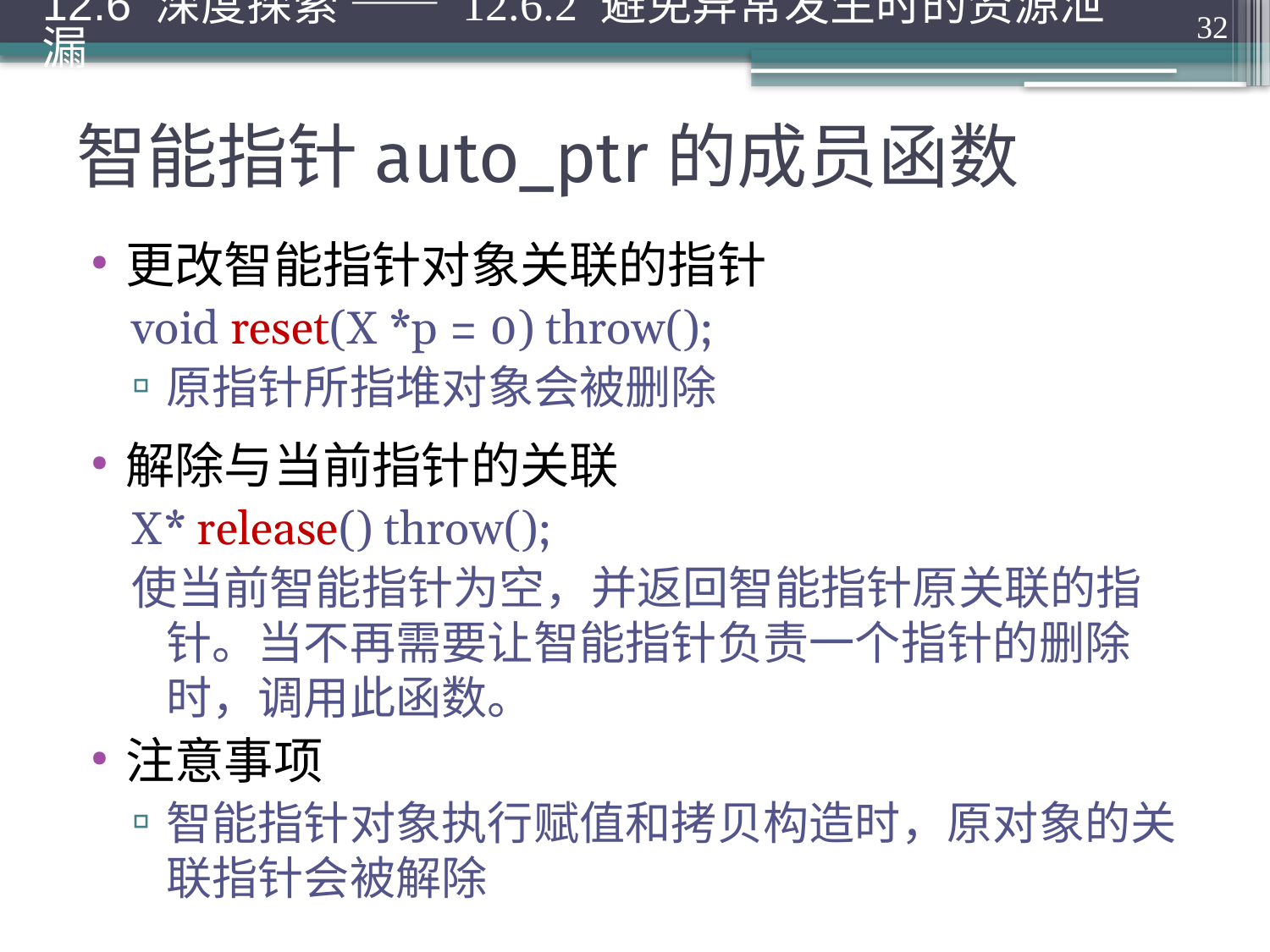

12.6 深度探索 —— 12.6.2 避免异常发生时的资源泄漏
32
# 智能指针auto_ptr的成员函数
更改智能指针对象关联的指针
void reset(X *p = 0) throw();
原指针所指堆对象会被删除
解除与当前指针的关联
X* release() throw();
使当前智能指针为空，并返回智能指针原关联的指针。当不再需要让智能指针负责一个指针的删除时，调用此函数。
注意事项
智能指针对象执行赋值和拷贝构造时，原对象的关联指针会被解除